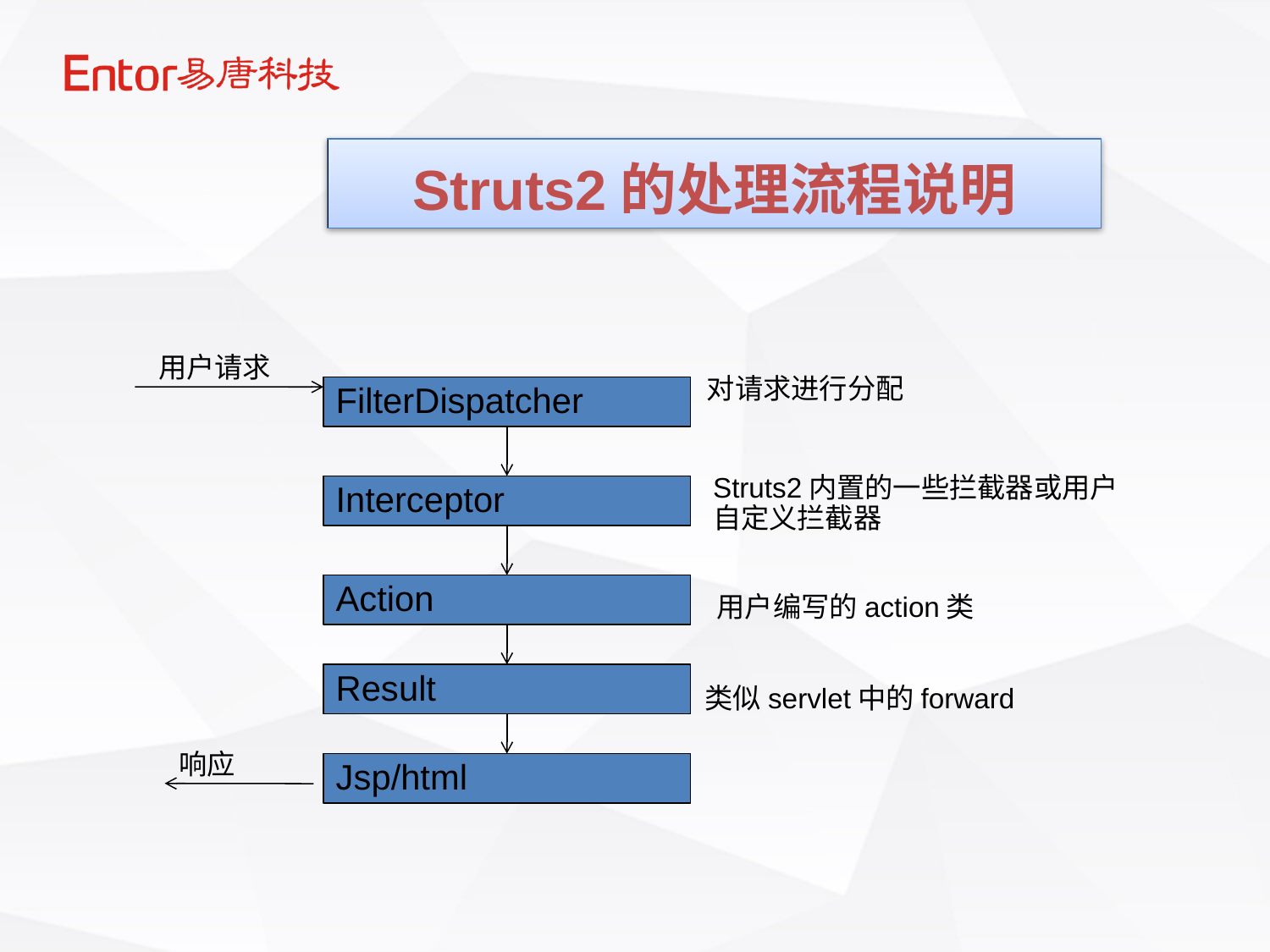

Struts2的处理流程说明
用户请求
对请求进行分配
FilterDispatcher
Struts2内置的一些拦截器或用户自定义拦截器
Interceptor
Action
用户编写的action类
Result
类似servlet中的forward
响应
Jsp/html